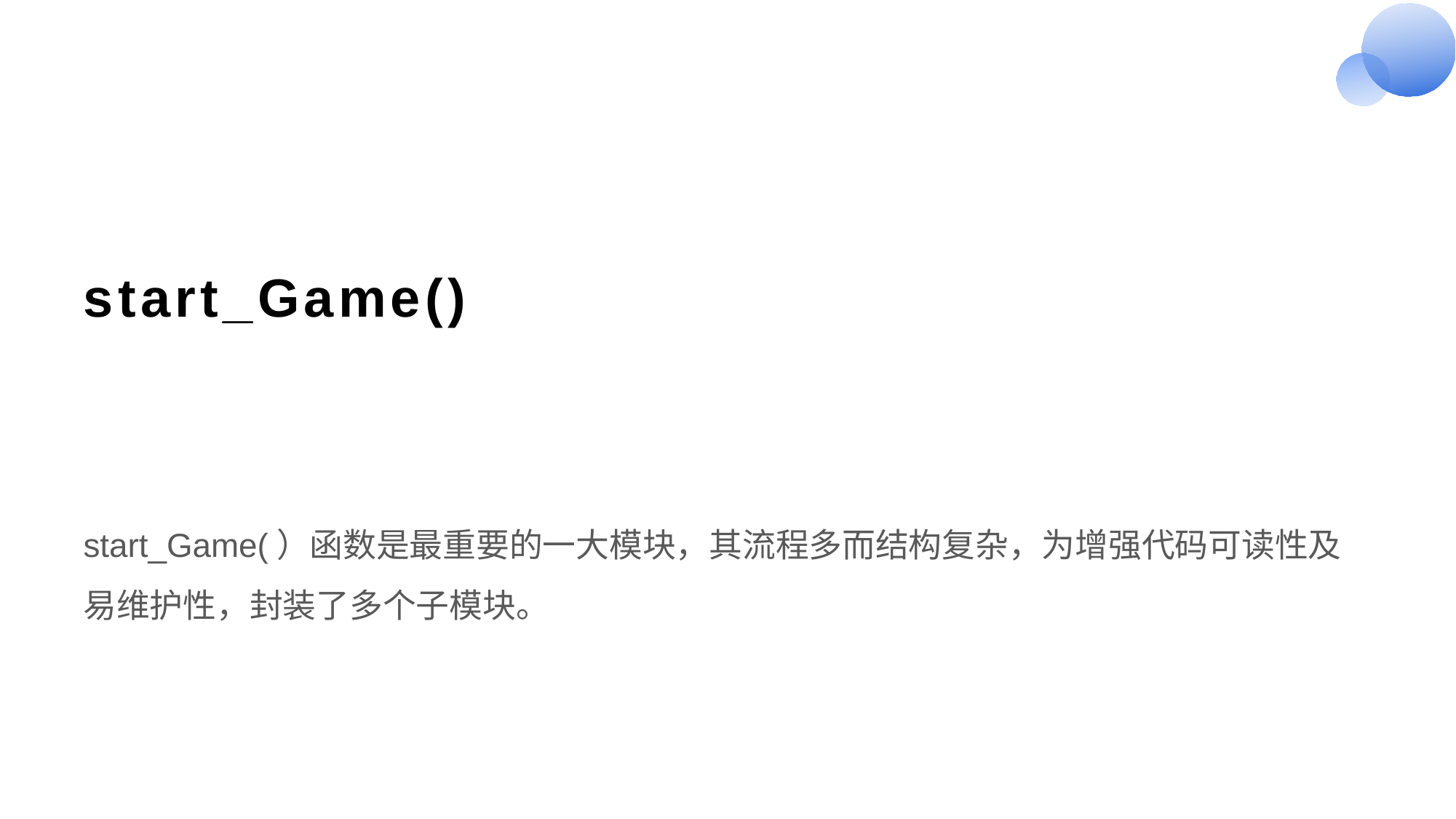

start_Game()
start_Game(）函数是最重要的一大模块，其流程多而结构复杂，为增强代码可读性及易维护性，封装了多个子模块。